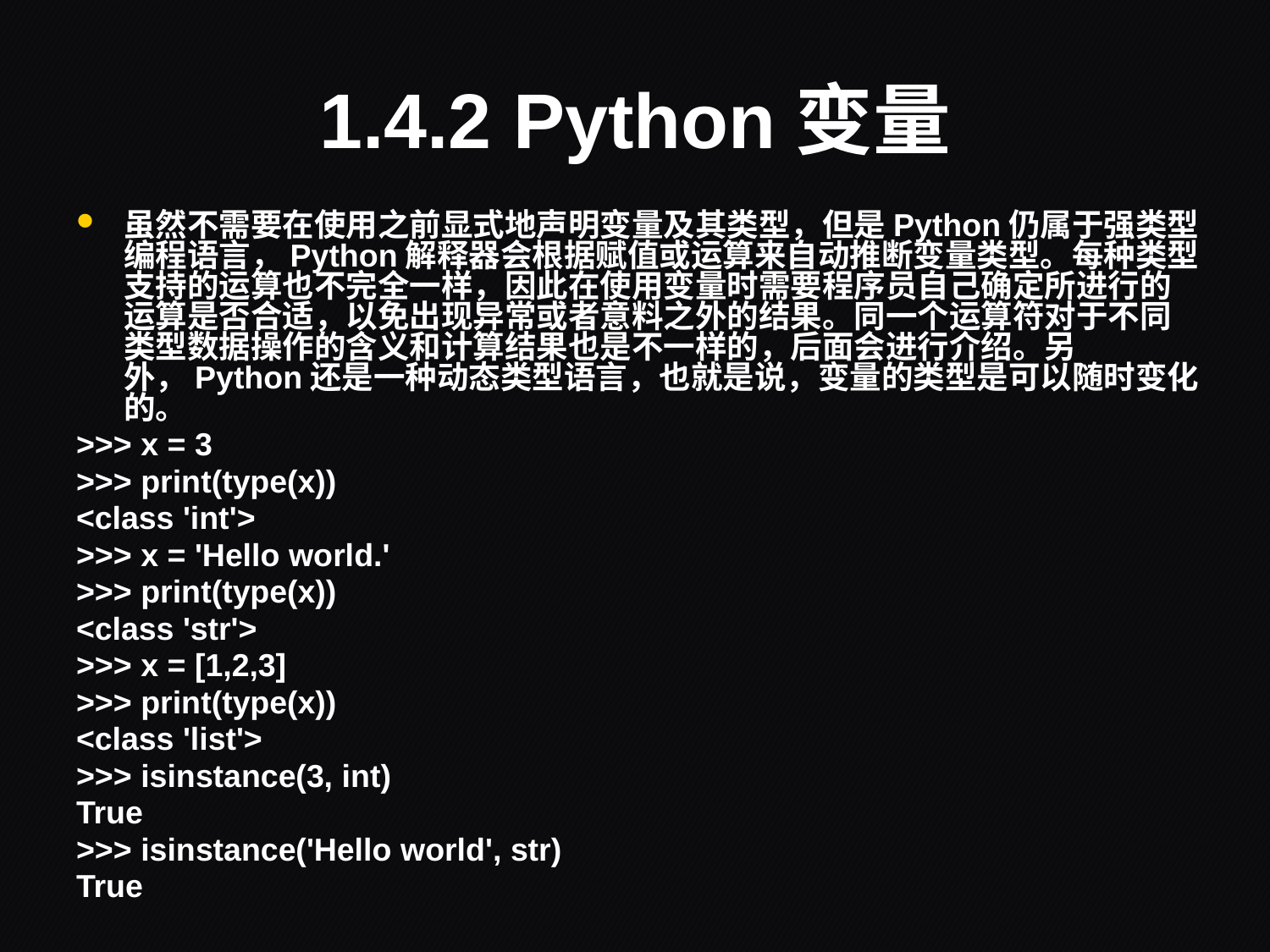

# 1.4.2 Python变量
虽然不需要在使用之前显式地声明变量及其类型，但是Python仍属于强类型编程语言，Python解释器会根据赋值或运算来自动推断变量类型。每种类型支持的运算也不完全一样，因此在使用变量时需要程序员自己确定所进行的运算是否合适，以免出现异常或者意料之外的结果。同一个运算符对于不同类型数据操作的含义和计算结果也是不一样的，后面会进行介绍。另外，Python还是一种动态类型语言，也就是说，变量的类型是可以随时变化的。
>>> x = 3
>>> print(type(x))
<class 'int'>
>>> x = 'Hello world.'
>>> print(type(x))
<class 'str'>
>>> x = [1,2,3]
>>> print(type(x))
<class 'list'>
>>> isinstance(3, int)
True
>>> isinstance('Hello world', str)
True